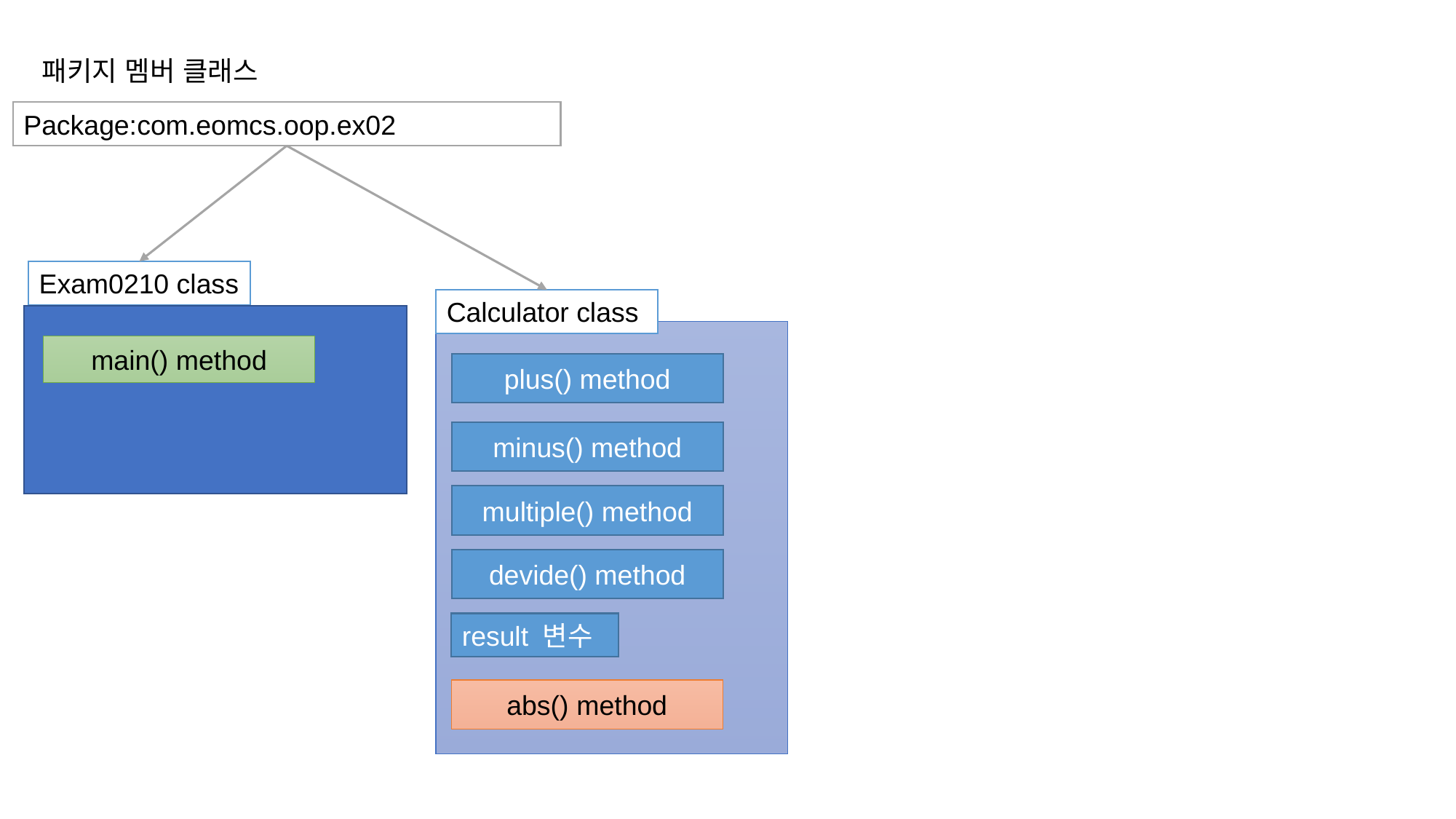

패키지 멤버 클래스
Package:com.eomcs.oop.ex02
Exam0210 class
Calculator class

main() method
plus() method
minus() method
multiple() method
devide() method
result 변수
abs() method